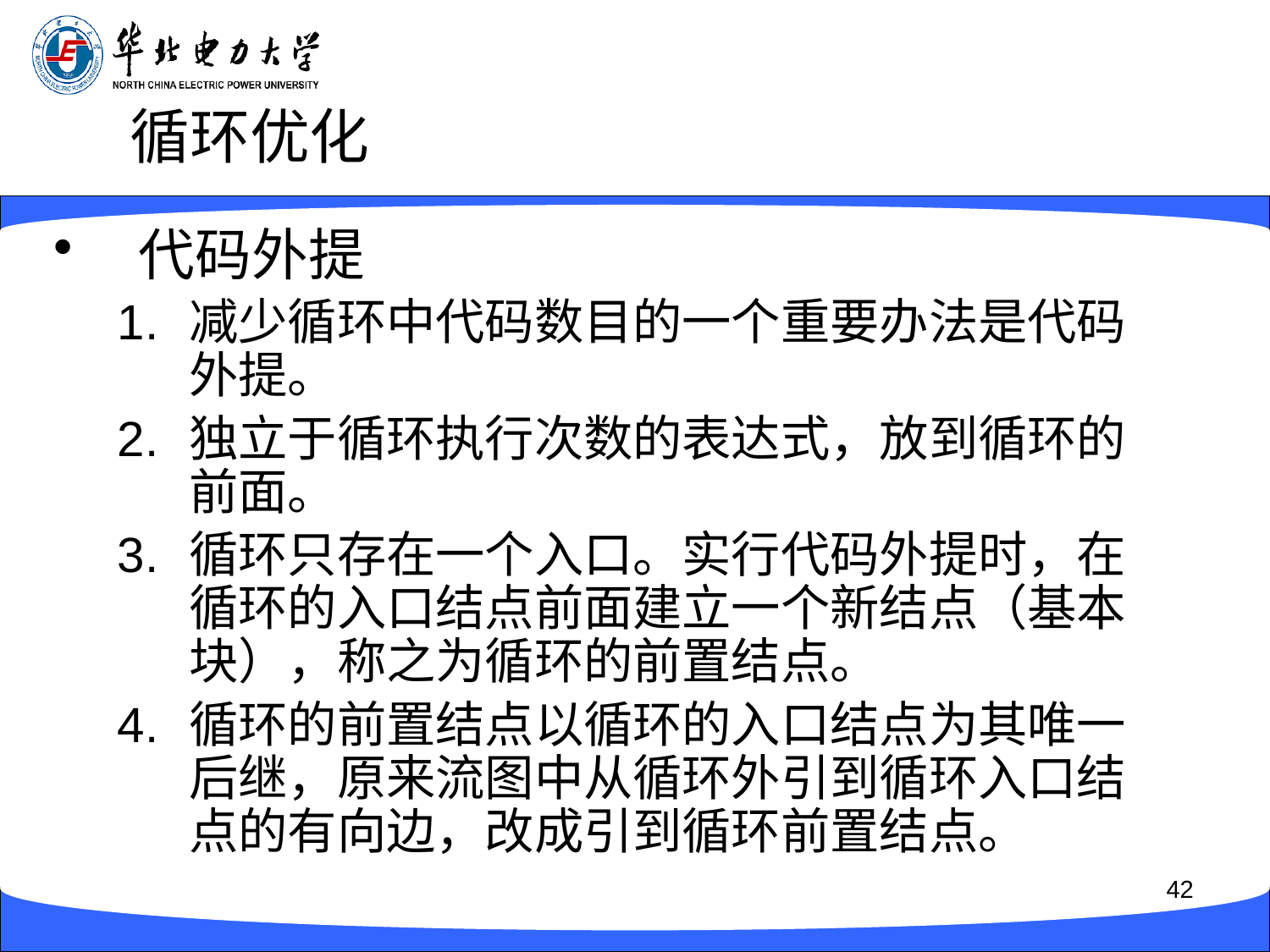

# 循环优化
代码外提
减少循环中代码数目的一个重要办法是代码外提。
独立于循环执行次数的表达式，放到循环的前面。
循环只存在一个入口。实行代码外提时，在循环的入口结点前面建立一个新结点（基本块），称之为循环的前置结点。
循环的前置结点以循环的入口结点为其唯一后继，原来流图中从循环外引到循环入口结点的有向边，改成引到循环前置结点。
42